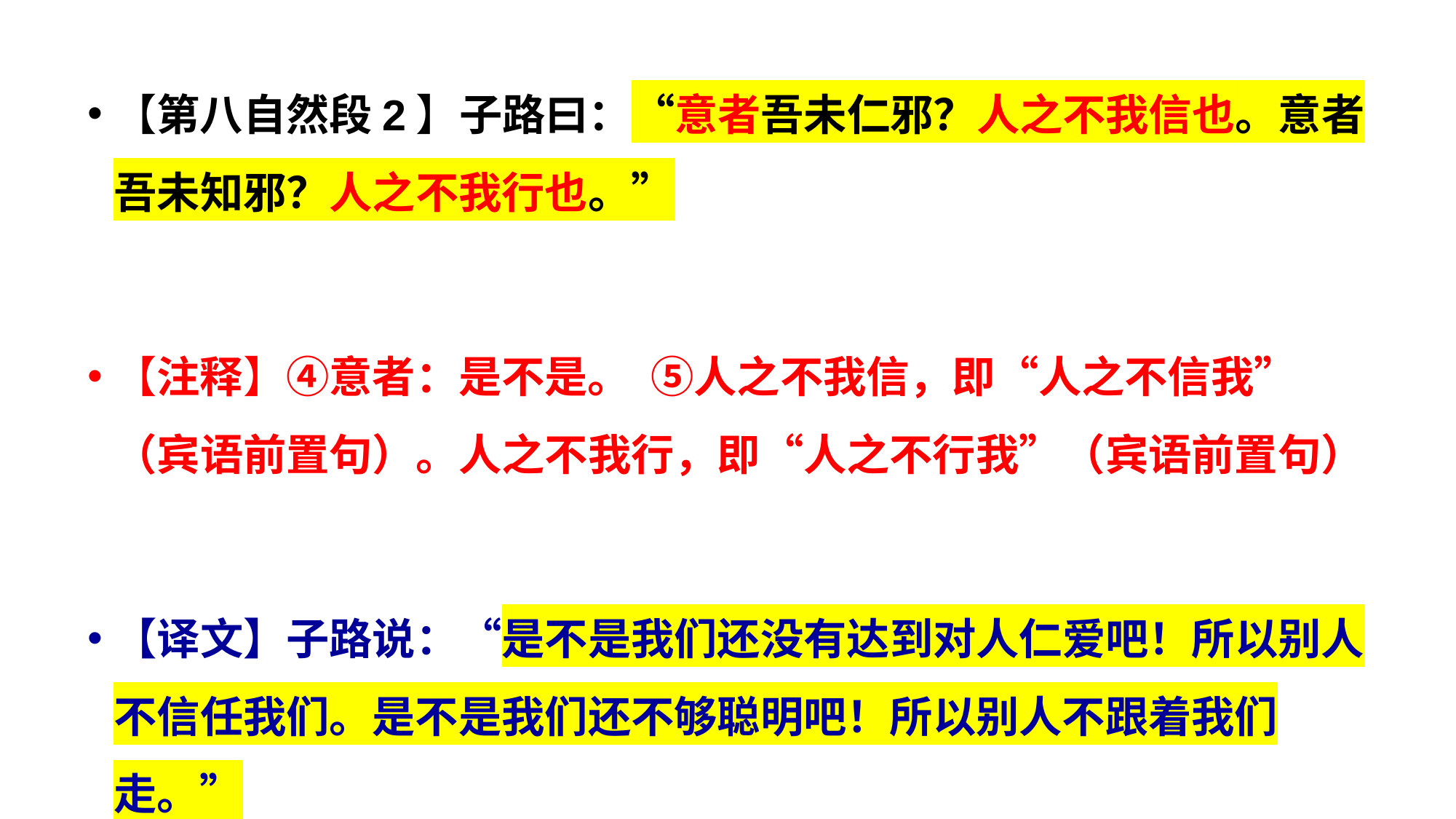

【第八自然段2】子路曰：“意者吾未仁邪？人之不我信也。意者吾未知邪？人之不我行也。”

【注释】④意者：是不是。  ⑤人之不我信，即“人之不信我”（宾语前置句）。人之不我行，即“人之不行我”（宾语前置句）

【译文】子路说：“是不是我们还没有达到对人仁爱吧！所以别人不信任我们。是不是我们还不够聪明吧！所以别人不跟着我们走。”